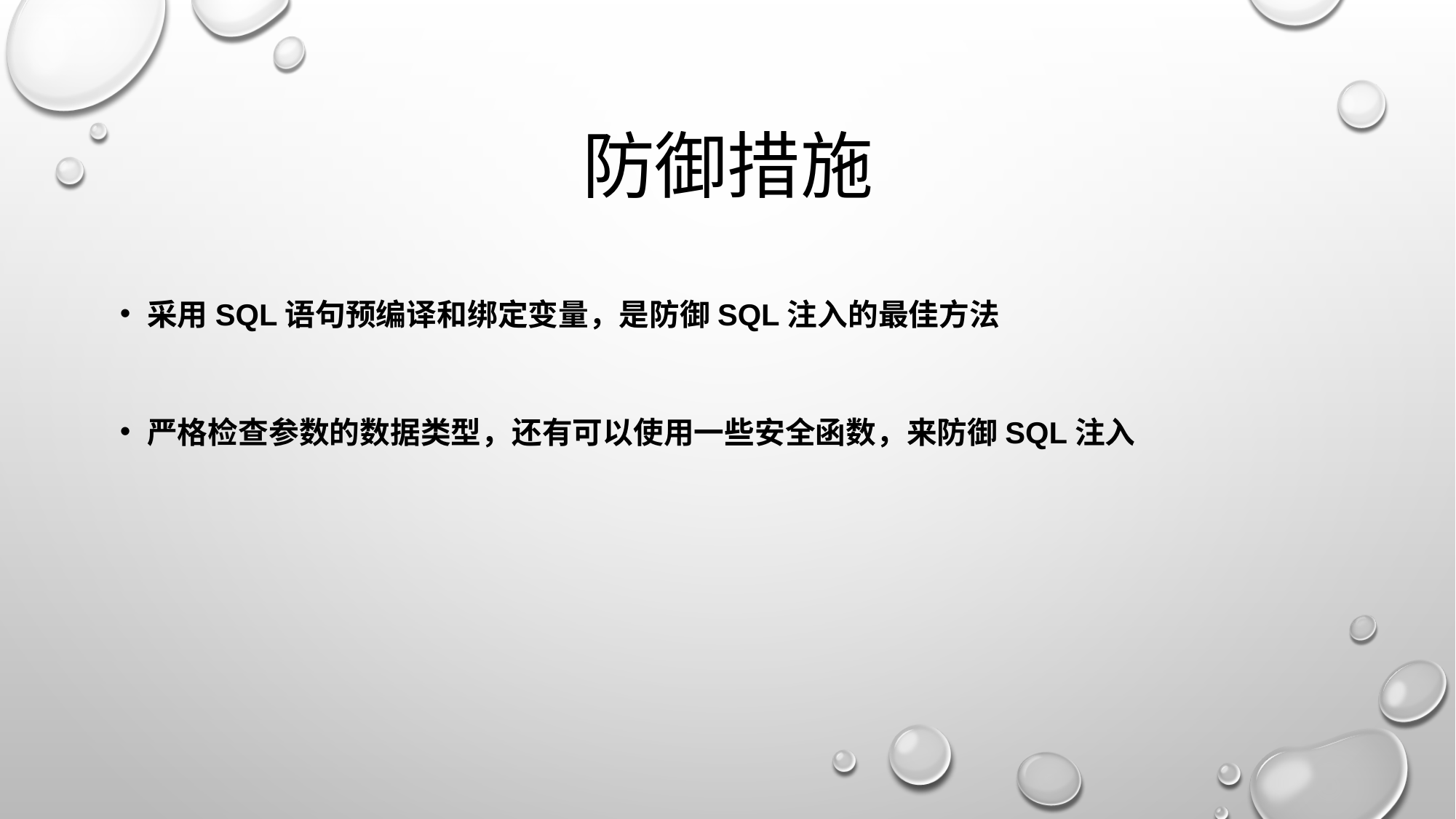

# 防御措施
采用sql语句预编译和绑定变量，是防御sql注入的最佳方法

严格检查参数的数据类型，还有可以使用一些安全函数，来防御sql注入